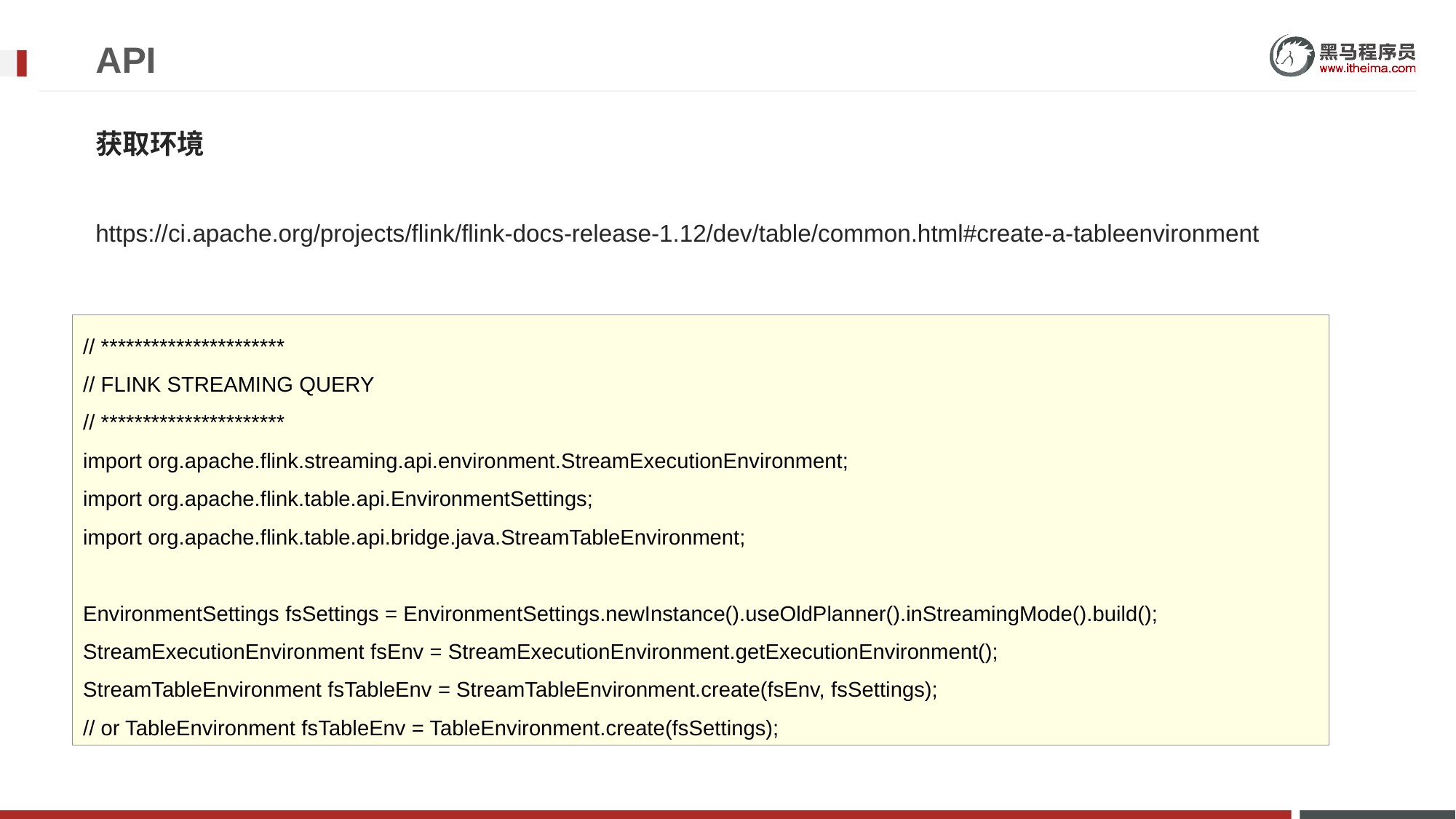

# API
获取环境
https://ci.apache.org/projects/flink/flink-docs-release-1.12/dev/table/common.html#create-a-tableenvironment
// **********************
// FLINK STREAMING QUERY
// **********************
import org.apache.flink.streaming.api.environment.StreamExecutionEnvironment;
import org.apache.flink.table.api.EnvironmentSettings;
import org.apache.flink.table.api.bridge.java.StreamTableEnvironment;

EnvironmentSettings fsSettings = EnvironmentSettings.newInstance().useOldPlanner().inStreamingMode().build();
StreamExecutionEnvironment fsEnv = StreamExecutionEnvironment.getExecutionEnvironment();
StreamTableEnvironment fsTableEnv = StreamTableEnvironment.create(fsEnv, fsSettings);
// or TableEnvironment fsTableEnv = TableEnvironment.create(fsSettings);